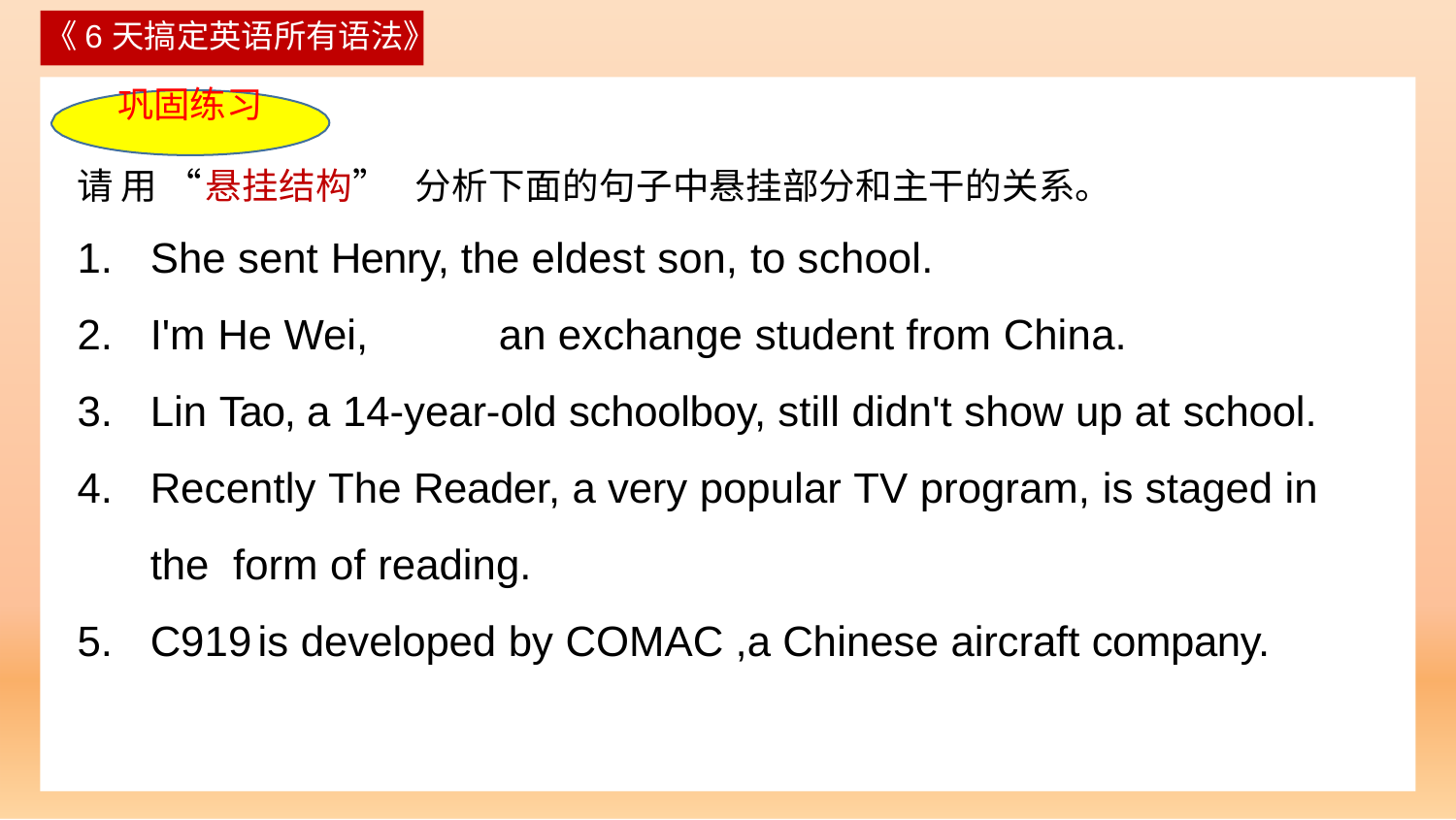

《6天搞定英语所有语法》

巩固练习
请用“悬挂结构” 分析下面的句子中悬挂部分和主干的关系。
She sent Henry, the eldest son, to school.
I'm He Wei,	an exchange student from China.
Lin Tao, a 14-year-old schoolboy, still didn't show up at school.
Recently The Reader, a very popular TV program, is staged in the  form of reading.
C919	is developed by COMAC ,a Chinese aircraft company.